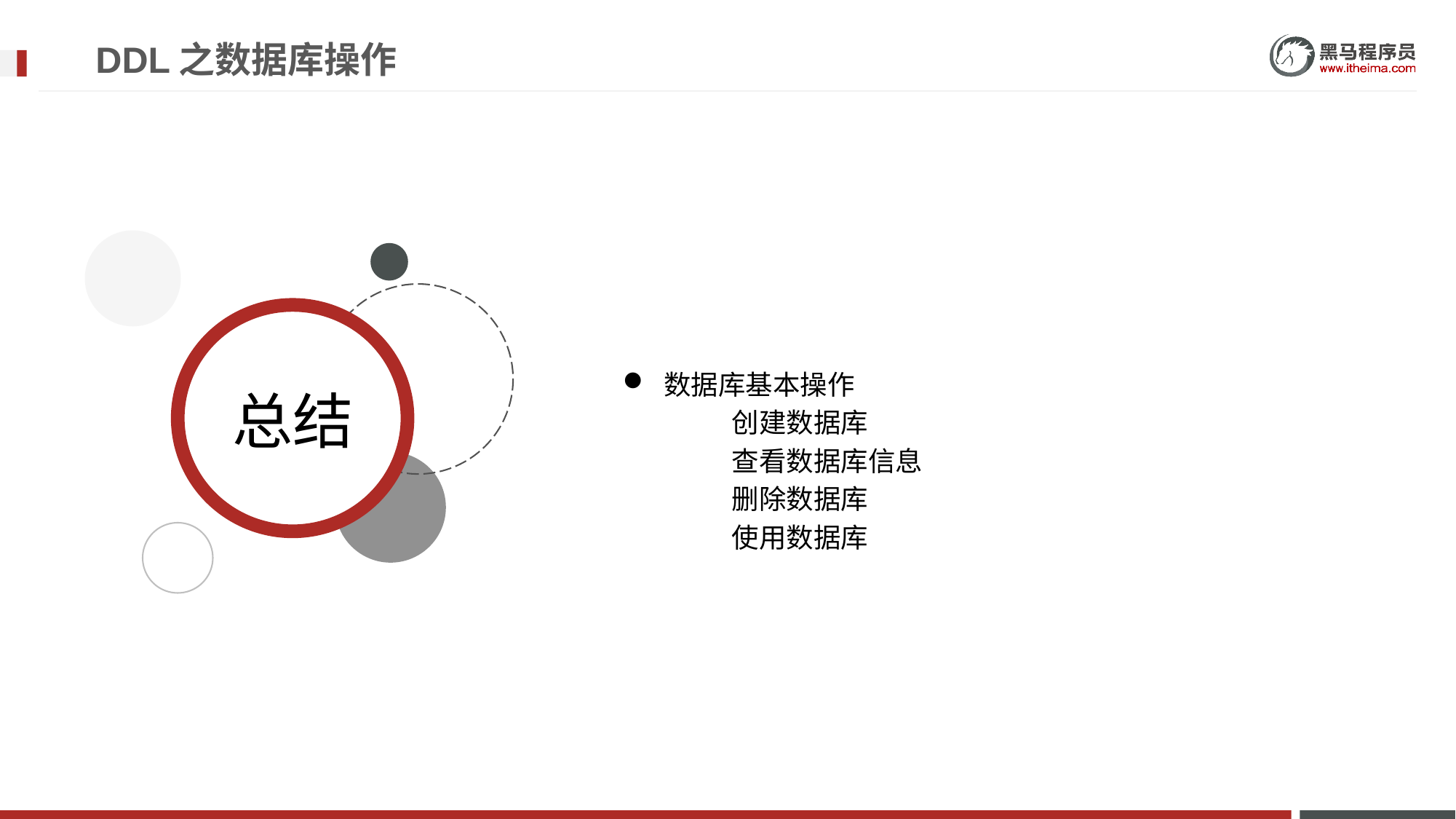

# DDL之数据库操作
数据库基本操作
	创建数据库
	查看数据库信息
	删除数据库
	使用数据库